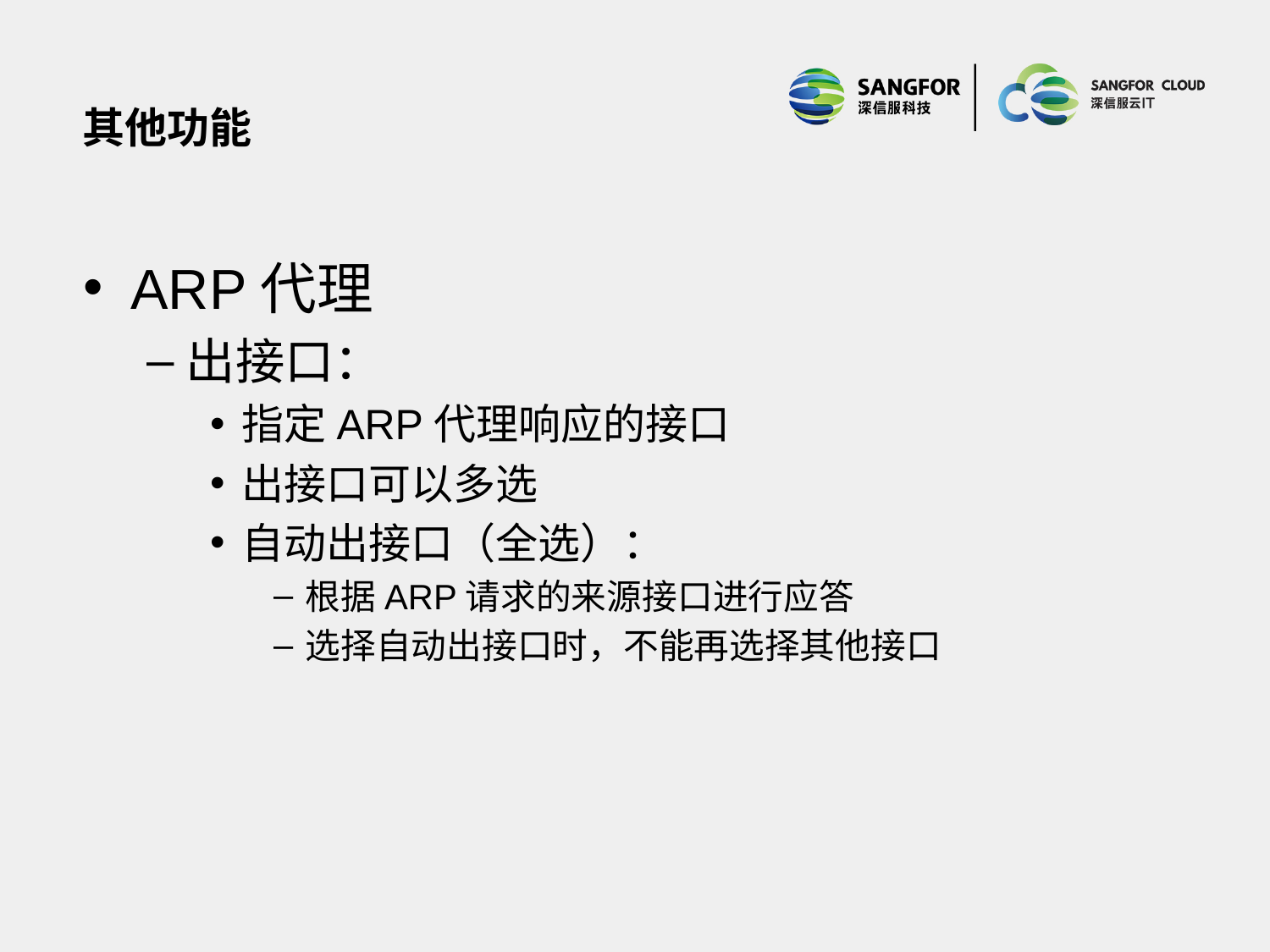

其他功能
ARP代理
出接口：
指定ARP代理响应的接口
出接口可以多选
自动出接口（全选）：
根据ARP请求的来源接口进行应答
选择自动出接口时，不能再选择其他接口